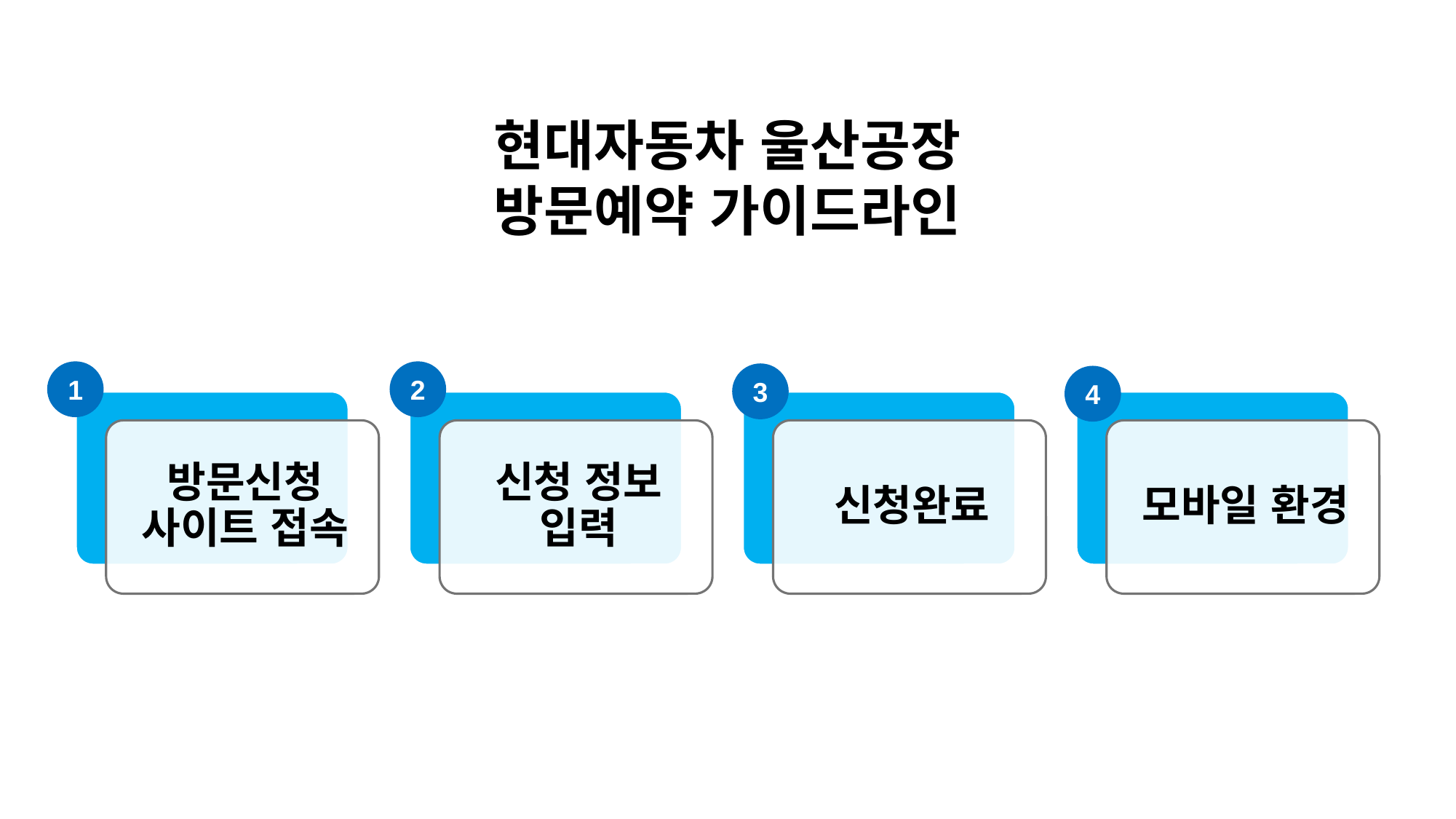

현대자동차 울산공장
방문예약 가이드라인
방문신청 사이트 접속
신청 정보 입력
신청완료
모바일 환경
1
2
3
4